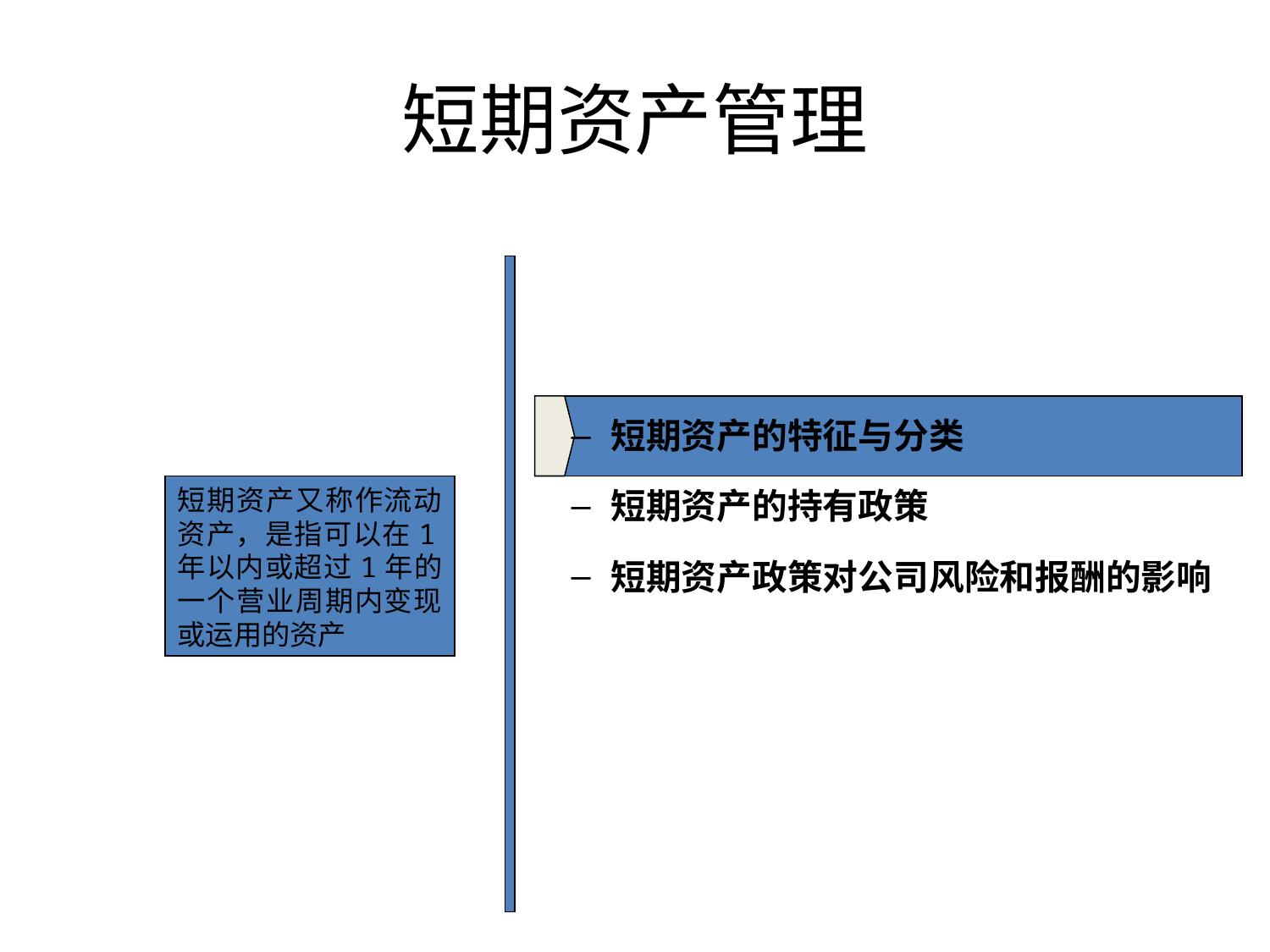

短期资产管理

短期资产的特征与分类
短期资产的持有政策
短期资产政策对公司风险和报酬的影响

短期资产又称作流动资产，是指可以在1年以内或超过1年的一个营业周期内变现或运用的资产